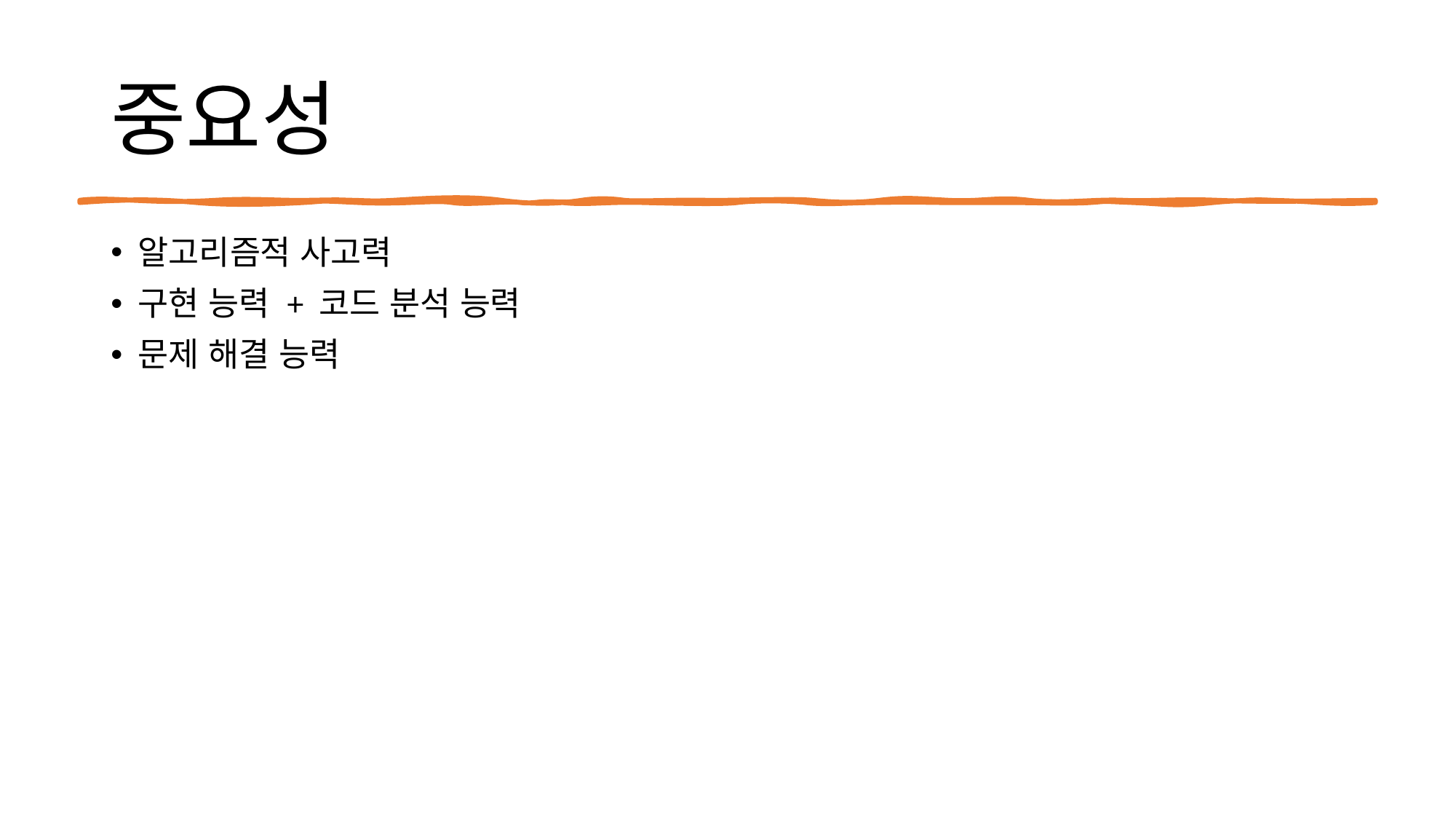

# 중요성

알고리즘적 사고력
구현 능력 + 코드 분석 능력
문제 해결 능력